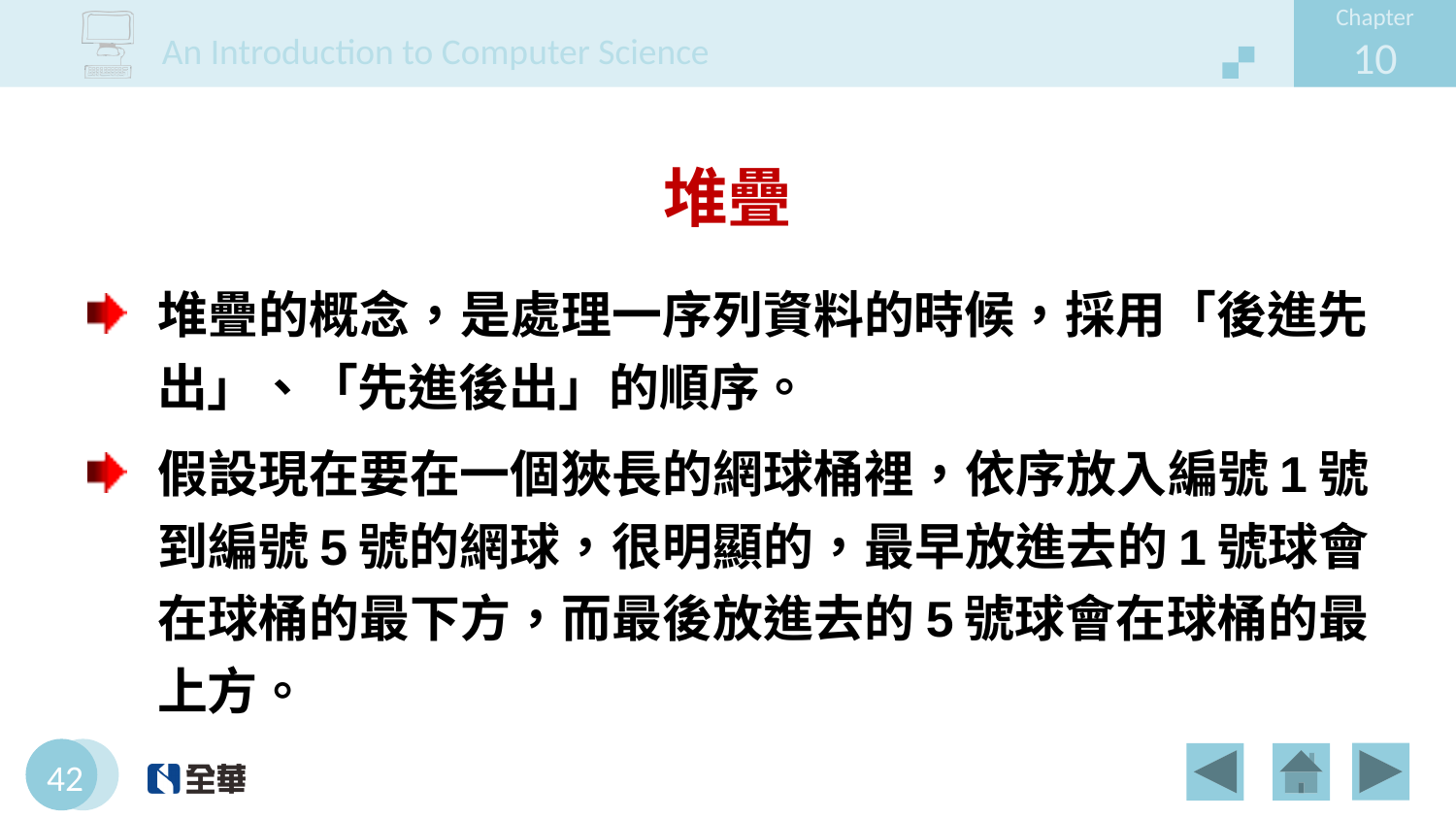

# 堆疊
堆疊的概念，是處理一序列資料的時候，採用「後進先出」、「先進後出」的順序。
假設現在要在一個狹長的網球桶裡，依序放入編號1號到編號5號的網球，很明顯的，最早放進去的1號球會在球桶的最下方，而最後放進去的5號球會在球桶的最上方。